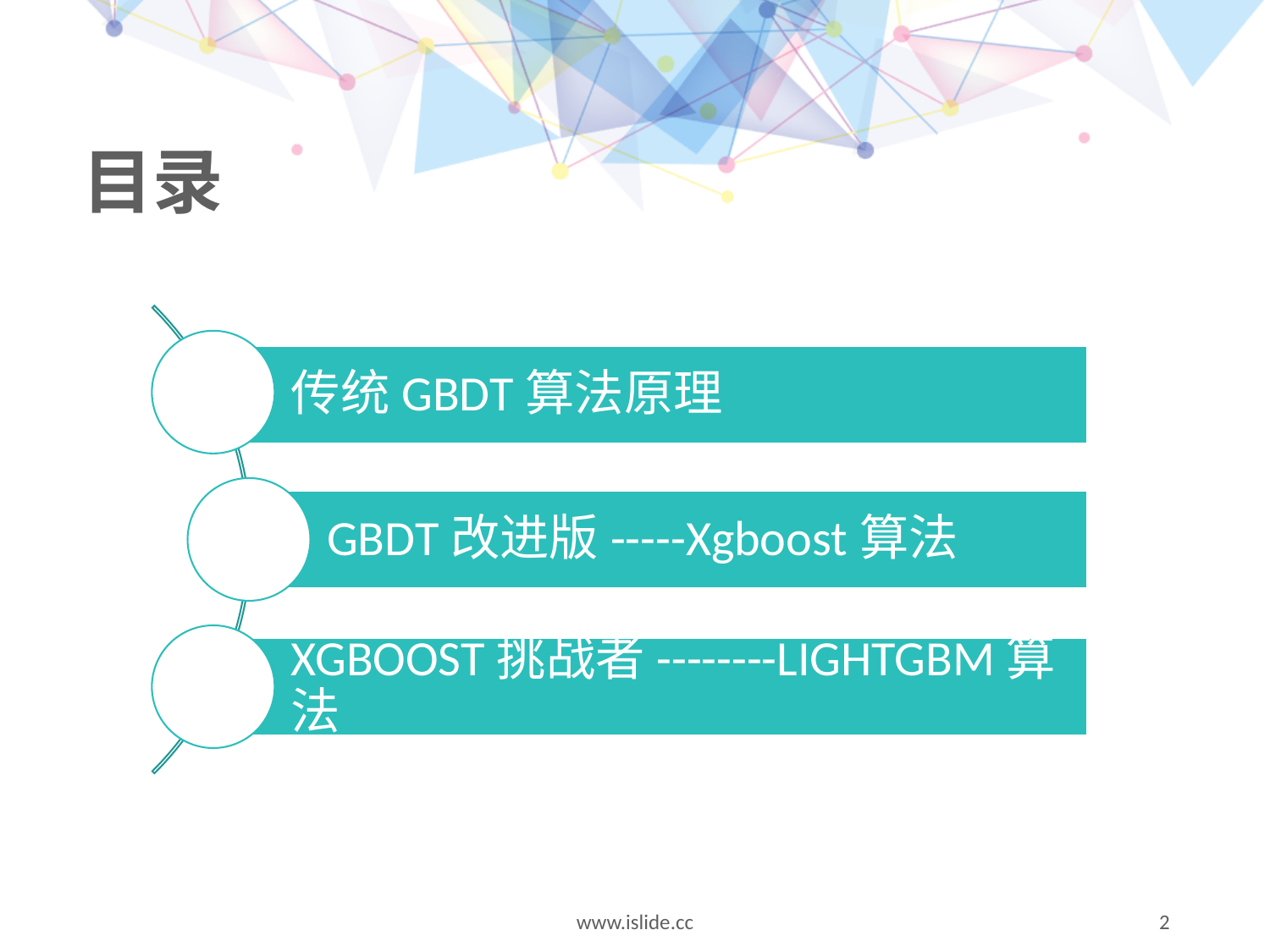

# 目录

传统GBDT算法原理
GBDT改进版-----Xgboost算法
XGBOOST挑战者--------LIGHTGBM算法
www.islide.cc
2